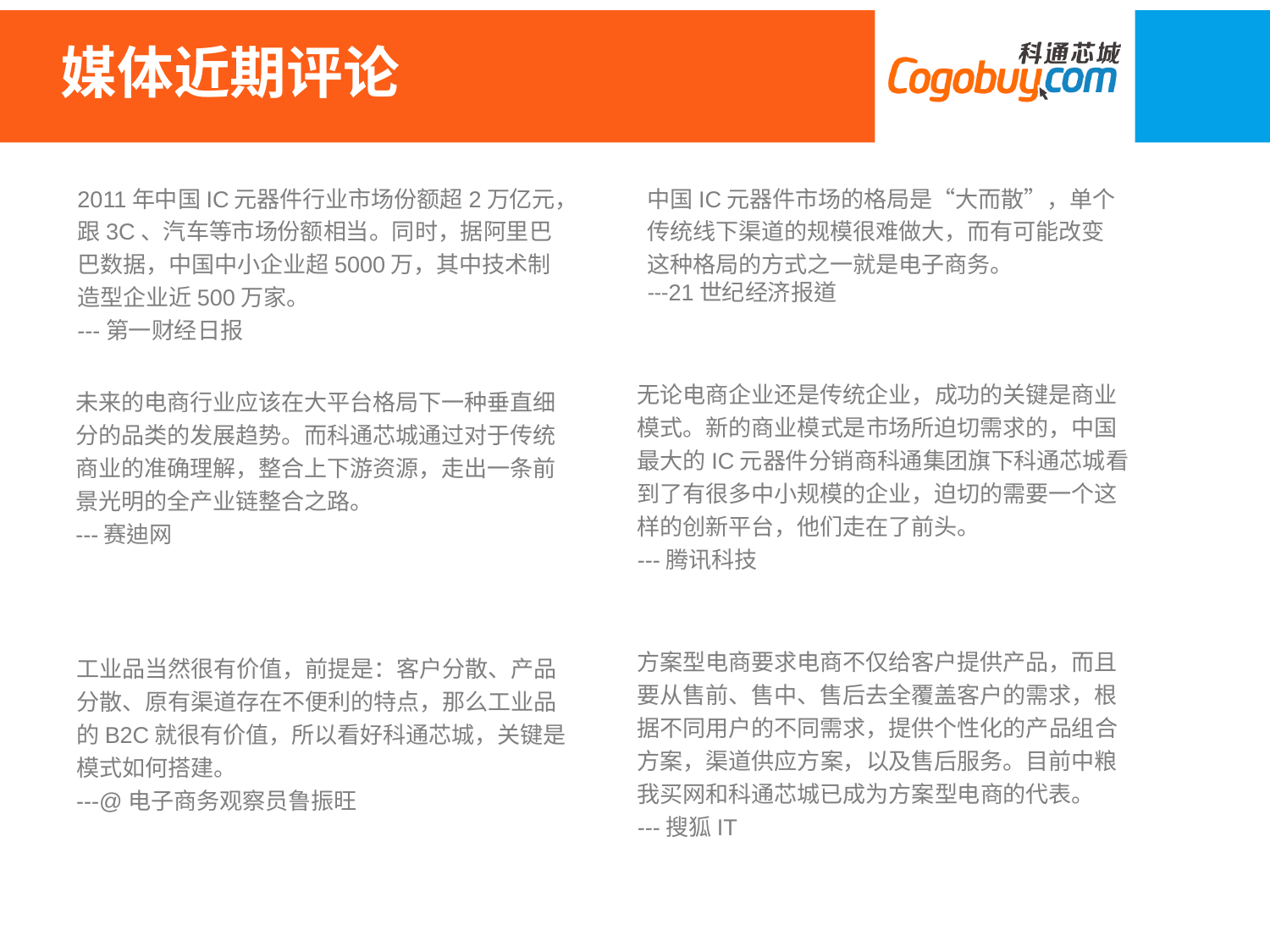

媒体近期评论
2011年中国IC元器件行业市场份额超2万亿元，跟3C、汽车等市场份额相当。同时，据阿里巴巴数据，中国中小企业超5000万，其中技术制造型企业近500万家。
---第一财经日报
中国IC元器件市场的格局是“大而散”，单个传统线下渠道的规模很难做大，而有可能改变这种格局的方式之一就是电子商务。
---21世纪经济报道
无论电商企业还是传统企业，成功的关键是商业模式。新的商业模式是市场所迫切需求的，中国最大的IC元器件分销商科通集团旗下科通芯城看到了有很多中小规模的企业，迫切的需要一个这样的创新平台，他们走在了前头。
---腾讯科技
未来的电商行业应该在大平台格局下一种垂直细分的品类的发展趋势。而科通芯城通过对于传统商业的准确理解，整合上下游资源，走出一条前景光明的全产业链整合之路。
---赛迪网
方案型电商要求电商不仅给客户提供产品，而且要从售前、售中、售后去全覆盖客户的需求，根据不同用户的不同需求，提供个性化的产品组合方案，渠道供应方案，以及售后服务。目前中粮我买网和科通芯城已成为方案型电商的代表。
---搜狐IT
工业品当然很有价值，前提是：客户分散、产品分散、原有渠道存在不便利的特点，那么工业品的B2C就很有价值，所以看好科通芯城，关键是模式如何搭建。
---@电子商务观察员鲁振旺